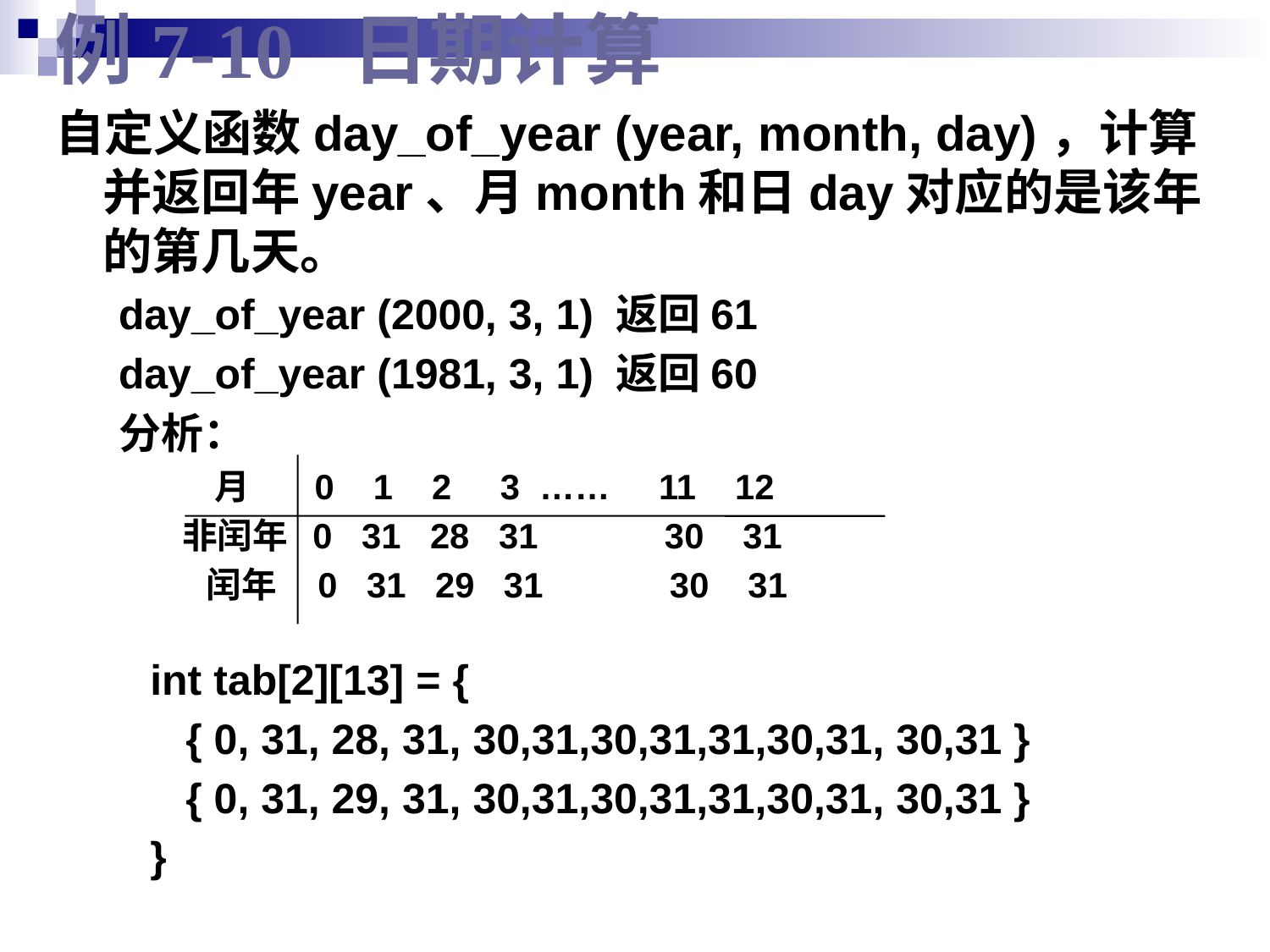

# 例7-10  日期计算
自定义函数day_of_year (year, month, day)，计算并返回年year、月month和日day对应的是该年的第几天。
day_of_year (2000, 3, 1) 返回61
day_of_year (1981, 3, 1) 返回60
分析：
   月       0    1    2     3  ……     11    12
非闰年  0   31   28   31             30    31
  闰年    0   31   29   31             30    31

int tab[2][13] = {
   { 0, 31, 28, 31, 30,31,30,31,31,30,31, 30,31 }
   { 0, 31, 29, 31, 30,31,30,31,31,30,31, 30,31 }
}